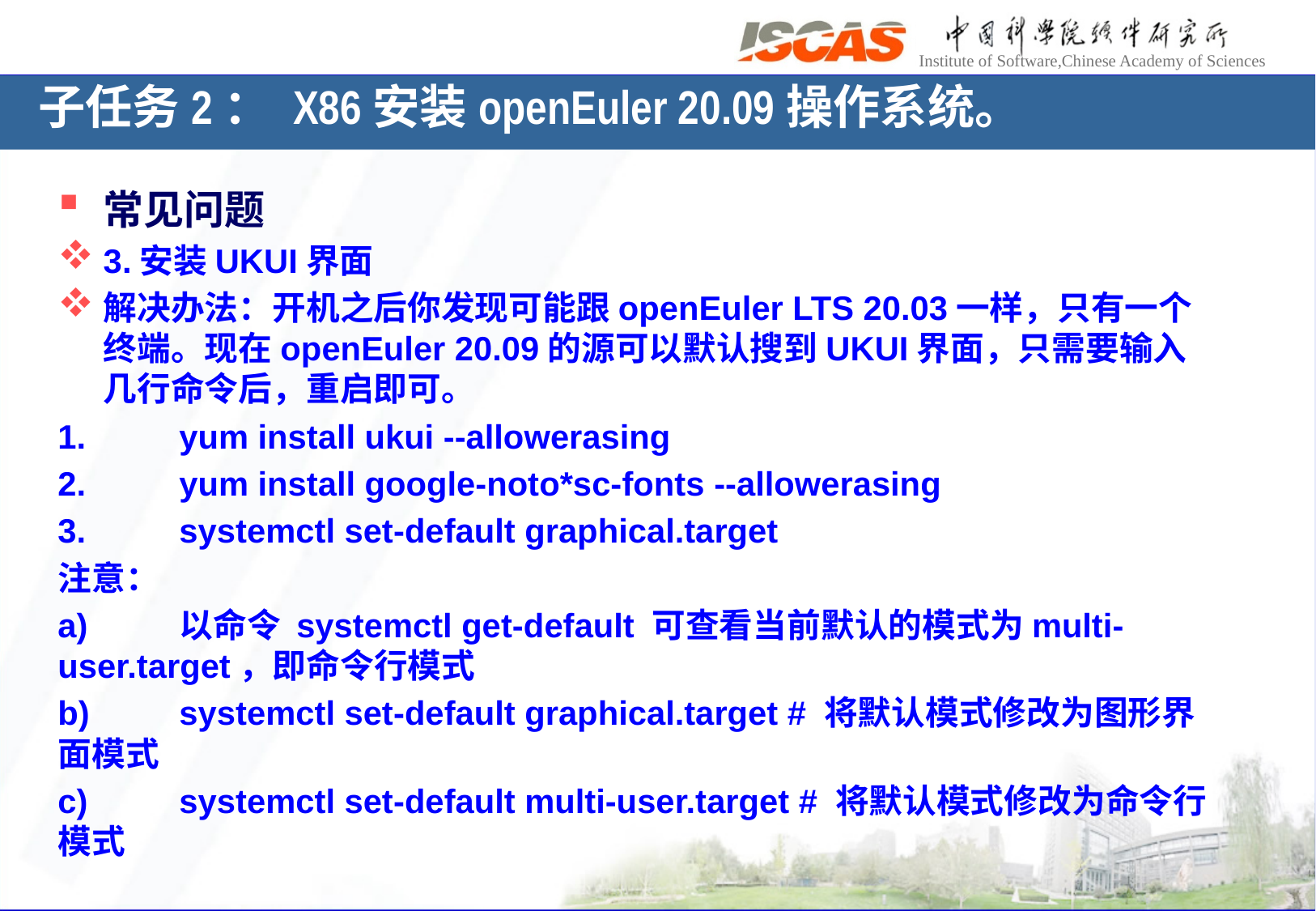

# 子任务2： X86安装openEuler 20.09操作系统。
常见问题
3.安装UKUI界面
解决办法：开机之后你发现可能跟openEuler LTS 20.03一样，只有一个终端。现在openEuler 20.09的源可以默认搜到UKUI界面，只需要输入几行命令后，重启即可。
1.	yum install ukui --allowerasing
2.	yum install google-noto*sc-fonts --allowerasing
3.	systemctl set-default graphical.target
注意：
a)	以命令 systemctl get-default 可查看当前默认的模式为multi-user.target，即命令行模式
b)	systemctl set-default graphical.target # 将默认模式修改为图形界面模式
c)	systemctl set-default multi-user.target # 将默认模式修改为命令行模式